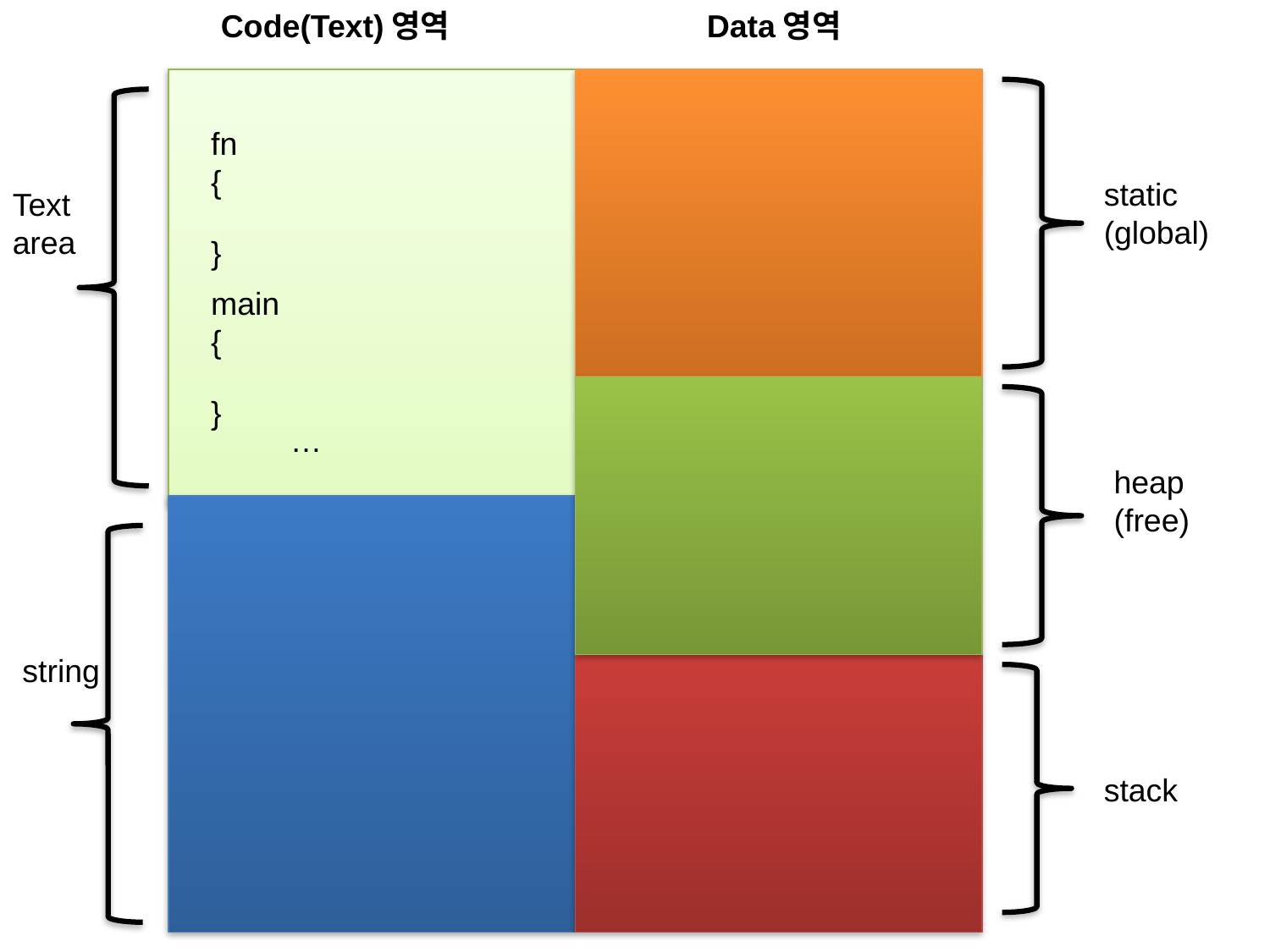

Code(Text)영역
Data영역

fn
{
static
(global)
Text area
}
main
{

}

…
heap
(free)

string

stack